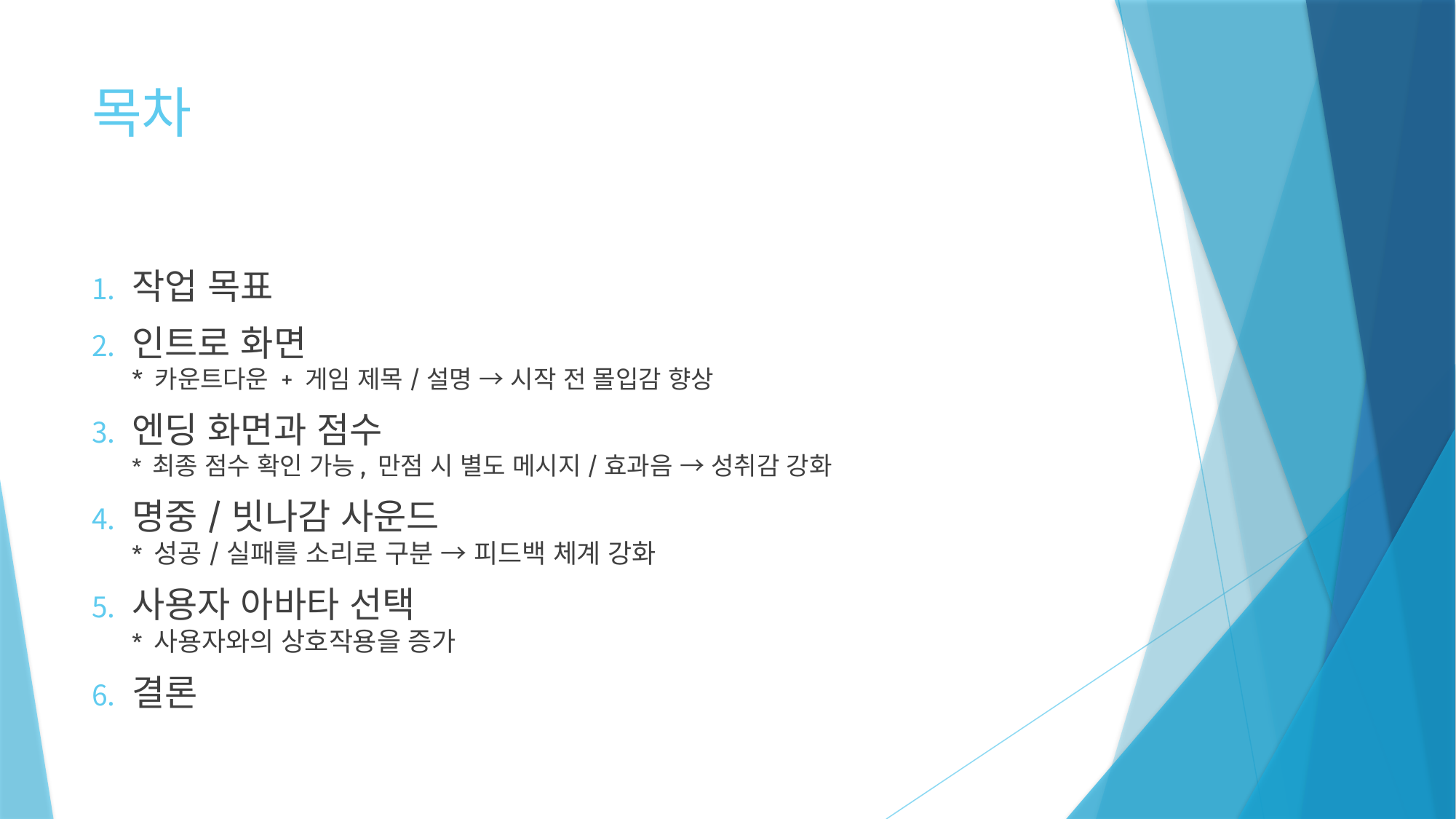

# 목차
작업 목표
인트로 화면
* 카운트다운 + 게임 제목/설명 → 시작 전 몰입감 향상
엔딩 화면과 점수
* 최종 점수 확인 가능, 만점 시 별도 메시지/효과음 → 성취감 강화
명중/빗나감 사운드
* 성공/실패를 소리로 구분 → 피드백 체계 강화
사용자 아바타 선택
* 사용자와의 상호작용을 증가
결론